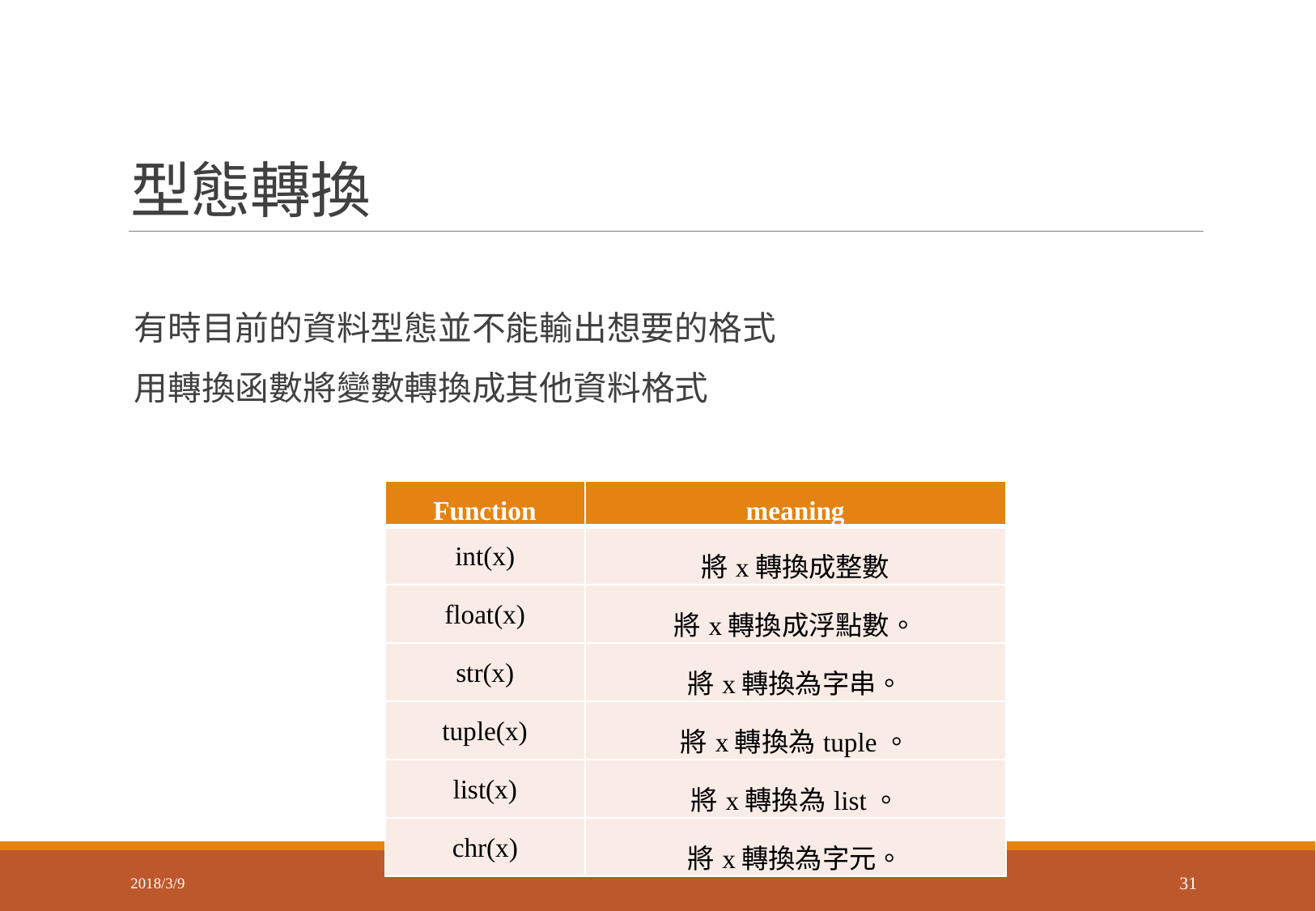

# 型態轉換

 有時目前的資料型態並不能輸出想要的格式
 用轉換函數將變數轉換成其他資料格式

| Function | meaning |
| --- | --- |
| int(x) | 將x轉換成整數 |
| float(x) | 將x轉換成浮點數。 |
| str(x) | 將x轉換為字串。 |
| tuple(x) | 將x轉換為tuple。 |
| list(x) | 將x轉換為list。 |
| chr(x) | 將x轉換為字元。 |
2018/3/9
31